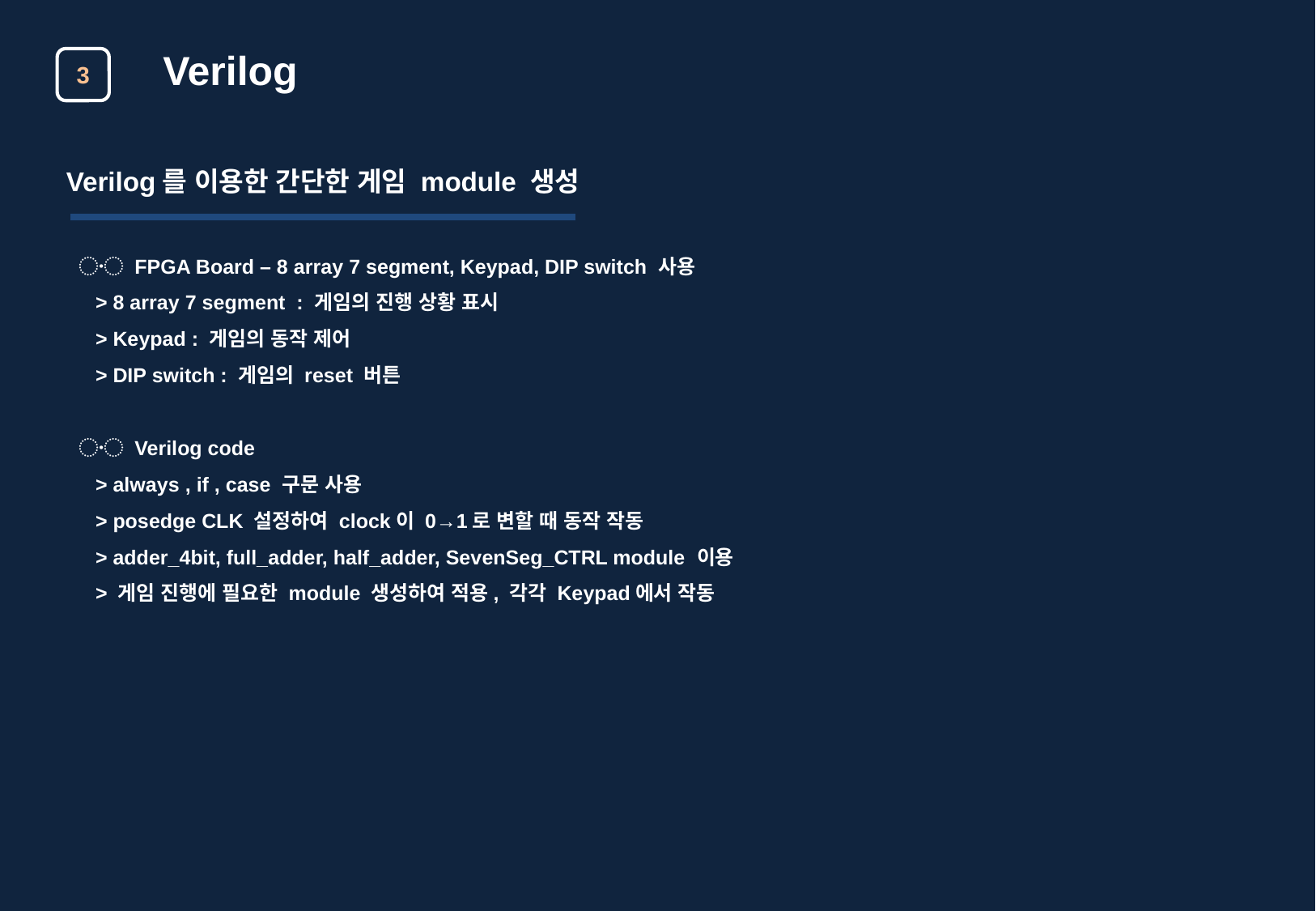

Verilog
3
Verilog를 이용한 간단한 게임 module 생성

〮 FPGA Board – 8 array 7 segment, Keypad, DIP switch 사용
   > 8 array 7 segment  : 게임의 진행 상황 표시
   > Keypad : 게임의 동작 제어
   > DIP switch : 게임의 reset 버튼

〮 Verilog code
   > always , if , case 구문 사용
   > posedge CLK 설정하여 clock이 0→1로 변할 때 동작 작동
   > adder_4bit, full_adder, half_adder, SevenSeg_CTRL module 이용
   > 게임 진행에 필요한 module 생성하여 적용, 각각 Keypad에서 작동